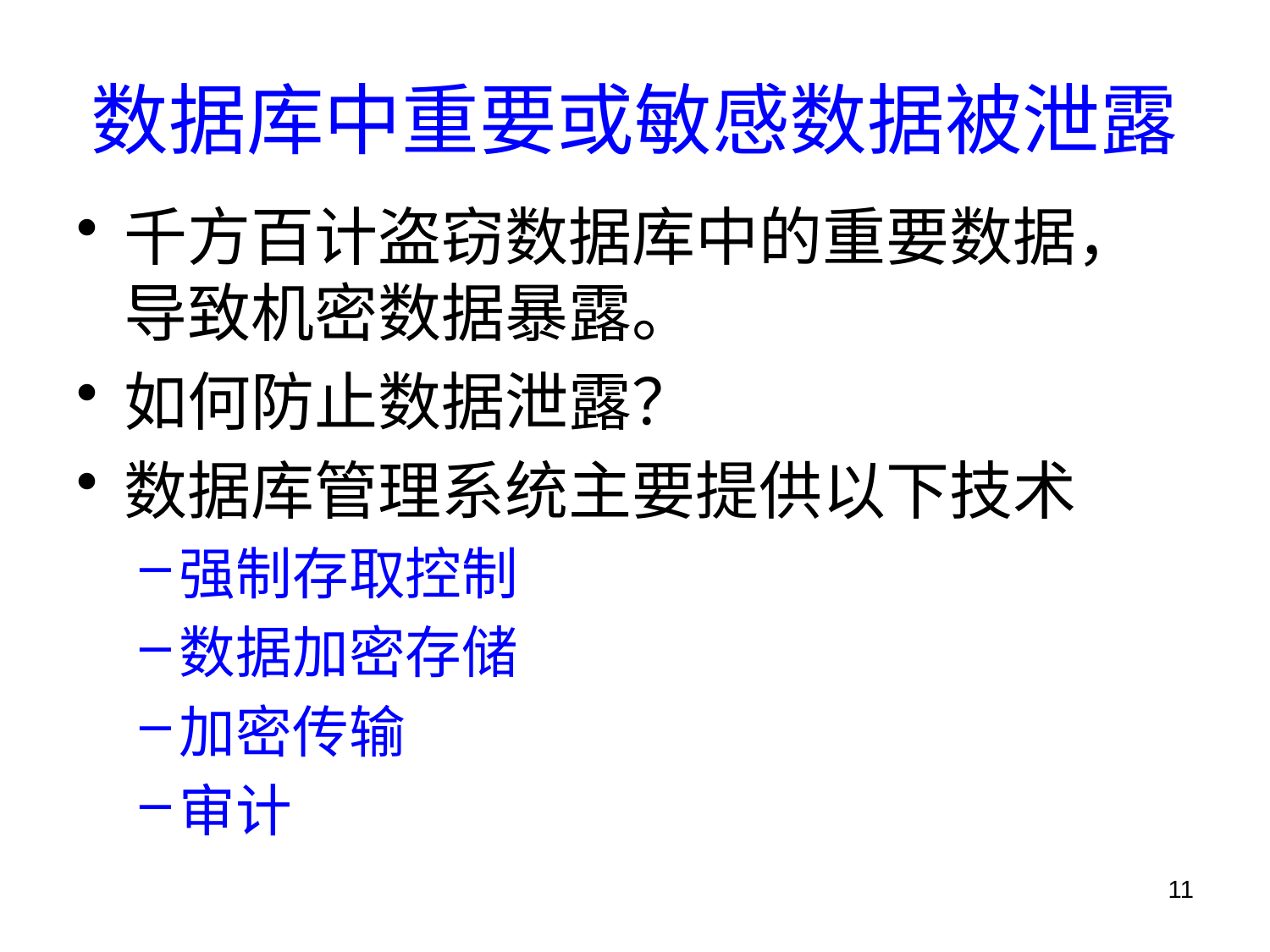

# 数据库中重要或敏感数据被泄露
千方百计盗窃数据库中的重要数据，导致机密数据暴露。
如何防止数据泄露？
数据库管理系统主要提供以下技术
强制存取控制
数据加密存储
加密传输
审计
11